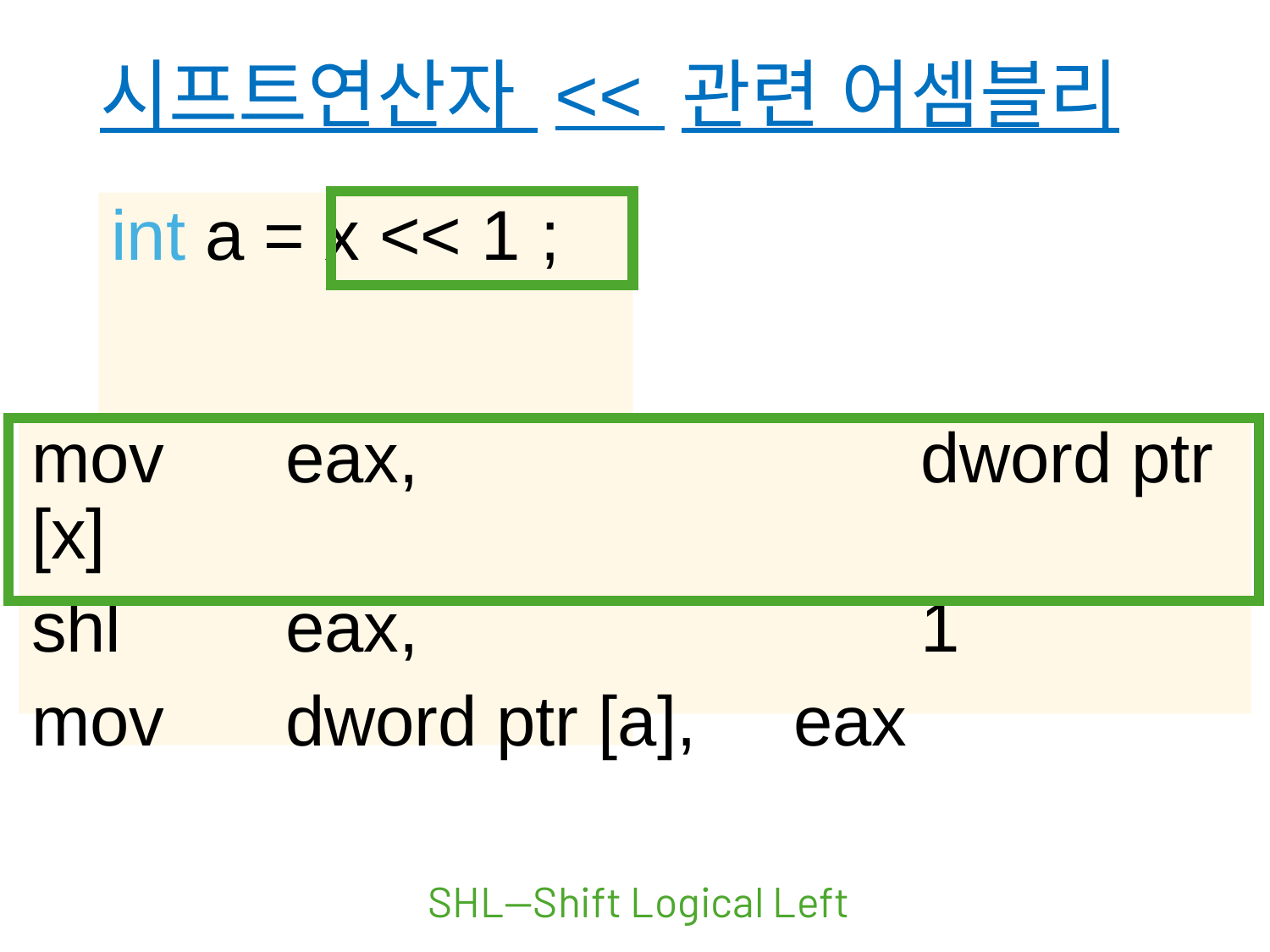

# 시프트연산자 << 관련 어셈블리

int a = x << 1 ;
mov	eax,				dword ptr [x]
shl		eax,				1
mov	dword ptr [a],	eax

SHL—Shift Logical Left